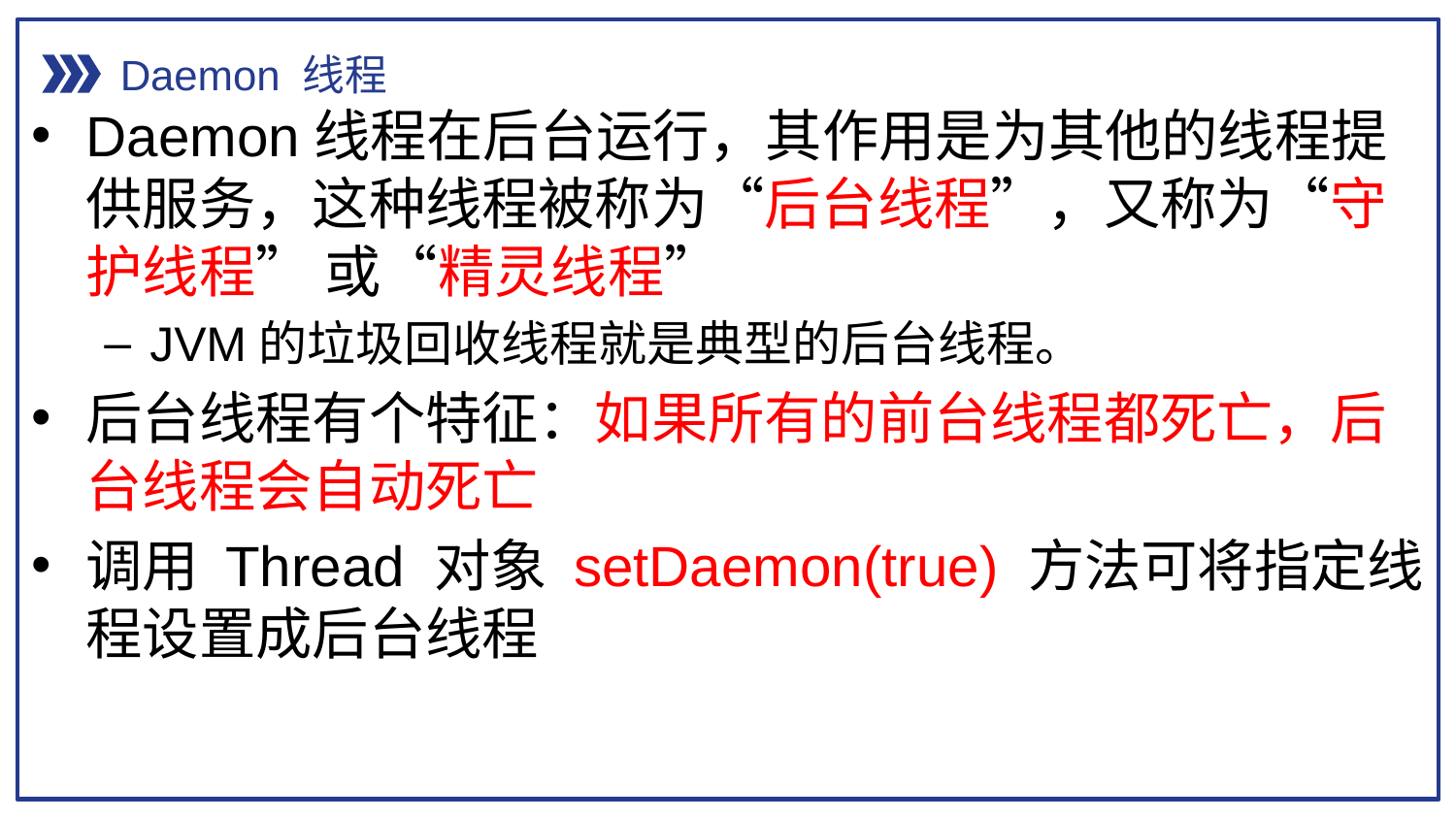

Daemon 线程

Daemon线程在后台运行，其作用是为其他的线程提供服务，这种线程被称为“后台线程”，又称为“守护线程” 或“精灵线程”
JVM的垃圾回收线程就是典型的后台线程。
后台线程有个特征：如果所有的前台线程都死亡，后台线程会自动死亡
调用 Thread 对象 setDaemon(true) 方法可将指定线程设置成后台线程